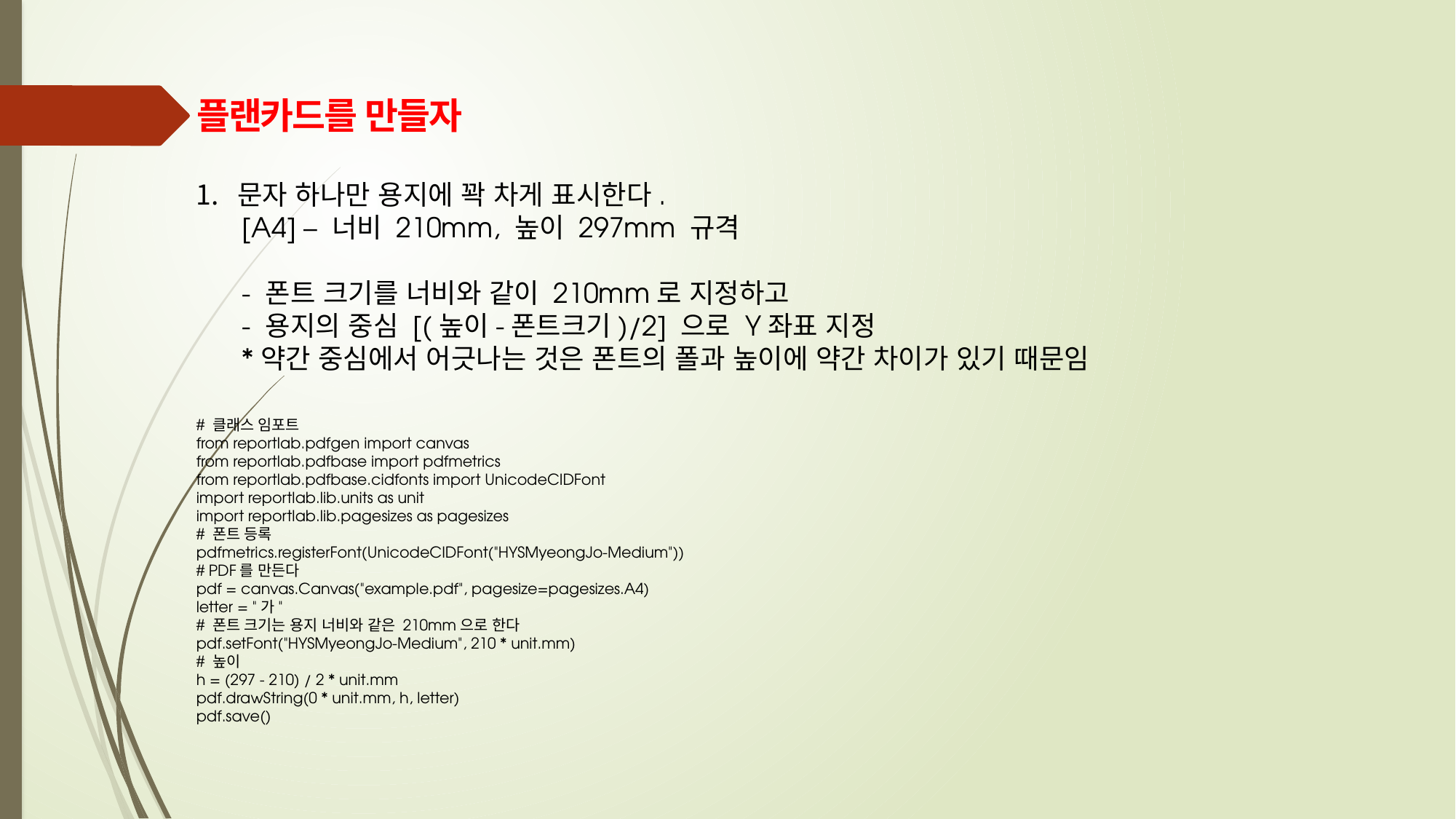

플랜카드를 만들자
문자 하나만 용지에 꽉 차게 표시한다.
      [A4] – 너비 210mm, 높이 297mm 규격

      - 폰트 크기를 너비와 같이 210mm로 지정하고
      - 용지의 중심 [(높이-폰트크기)/2] 으로 Y좌표 지정
      *약간 중심에서 어긋나는 것은 폰트의 폴과 높이에 약간 차이가 있기 때문임
# 클래스 임포트
from reportlab.pdfgen import canvas
from reportlab.pdfbase import pdfmetrics
from reportlab.pdfbase.cidfonts import UnicodeCIDFont
import reportlab.lib.units as unit
import reportlab.lib.pagesizes as pagesizes
# 폰트 등록
pdfmetrics.registerFont(UnicodeCIDFont("HYSMyeongJo-Medium"))
# PDF를 만든다
pdf = canvas.Canvas("example.pdf", pagesize=pagesizes.A4)
letter = "가"
# 폰트 크기는 용지 너비와 같은 210mm으로 한다
pdf.setFont("HYSMyeongJo-Medium", 210 * unit.mm)
# 높이
h = (297 - 210) / 2 * unit.mm
pdf.drawString(0 * unit.mm, h, letter)
pdf.save()